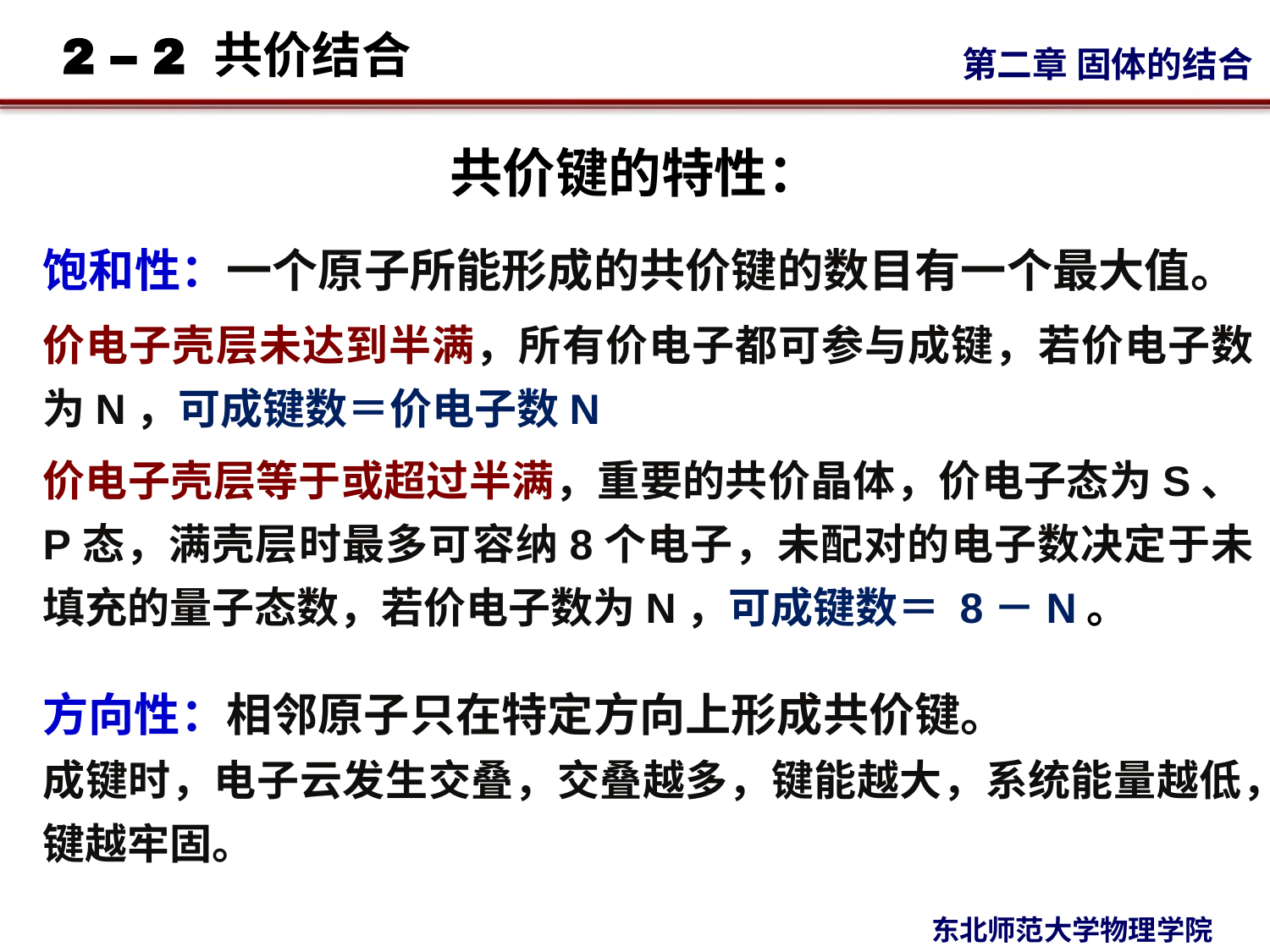

# 共价键的特性：
饱和性：一个原子所能形成的共价键的数目有一个最大值。
价电子壳层未达到半满，所有价电子都可参与成键，若价电子数为N，可成键数＝价电子数N
价电子壳层等于或超过半满，重要的共价晶体，价电子态为S、P态，满壳层时最多可容纳8个电子，未配对的电子数决定于未填充的量子态数，若价电子数为N，可成键数＝ 8－N。
方向性：相邻原子只在特定方向上形成共价键。
成键时，电子云发生交叠，交叠越多，键能越大，系统能量越低，键越牢固。